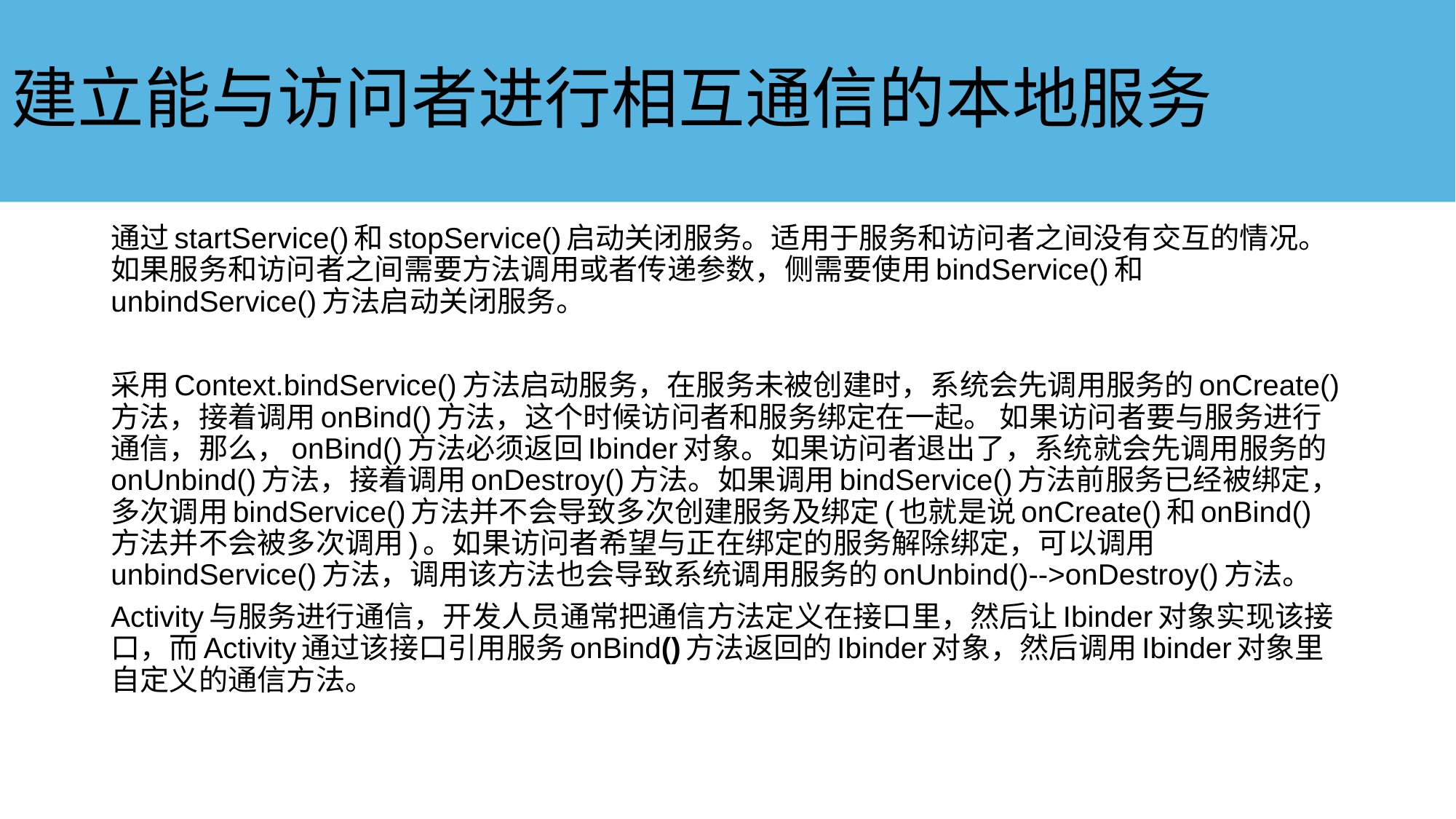

# 建立能与访问者进行相互通信的本地服务
通过startService()和stopService()启动关闭服务。适用于服务和访问者之间没有交互的情况。如果服务和访问者之间需要方法调用或者传递参数，侧需要使用bindService()和unbindService()方法启动关闭服务。

采用Context.bindService()方法启动服务，在服务未被创建时，系统会先调用服务的onCreate()方法，接着调用onBind()方法，这个时候访问者和服务绑定在一起。 如果访问者要与服务进行通信，那么，onBind()方法必须返回Ibinder对象。如果访问者退出了，系统就会先调用服务的onUnbind()方法，接着调用onDestroy()方法。如果调用bindService()方法前服务已经被绑定，多次调用bindService()方法并不会导致多次创建服务及绑定(也就是说onCreate()和onBind()方法并不会被多次调用)。如果访问者希望与正在绑定的服务解除绑定，可以调用unbindService()方法，调用该方法也会导致系统调用服务的onUnbind()-->onDestroy()方法。
Activity与服务进行通信，开发人员通常把通信方法定义在接口里，然后让Ibinder对象实现该接口，而Activity通过该接口引用服务onBind()方法返回的Ibinder对象，然后调用Ibinder对象里自定义的通信方法。